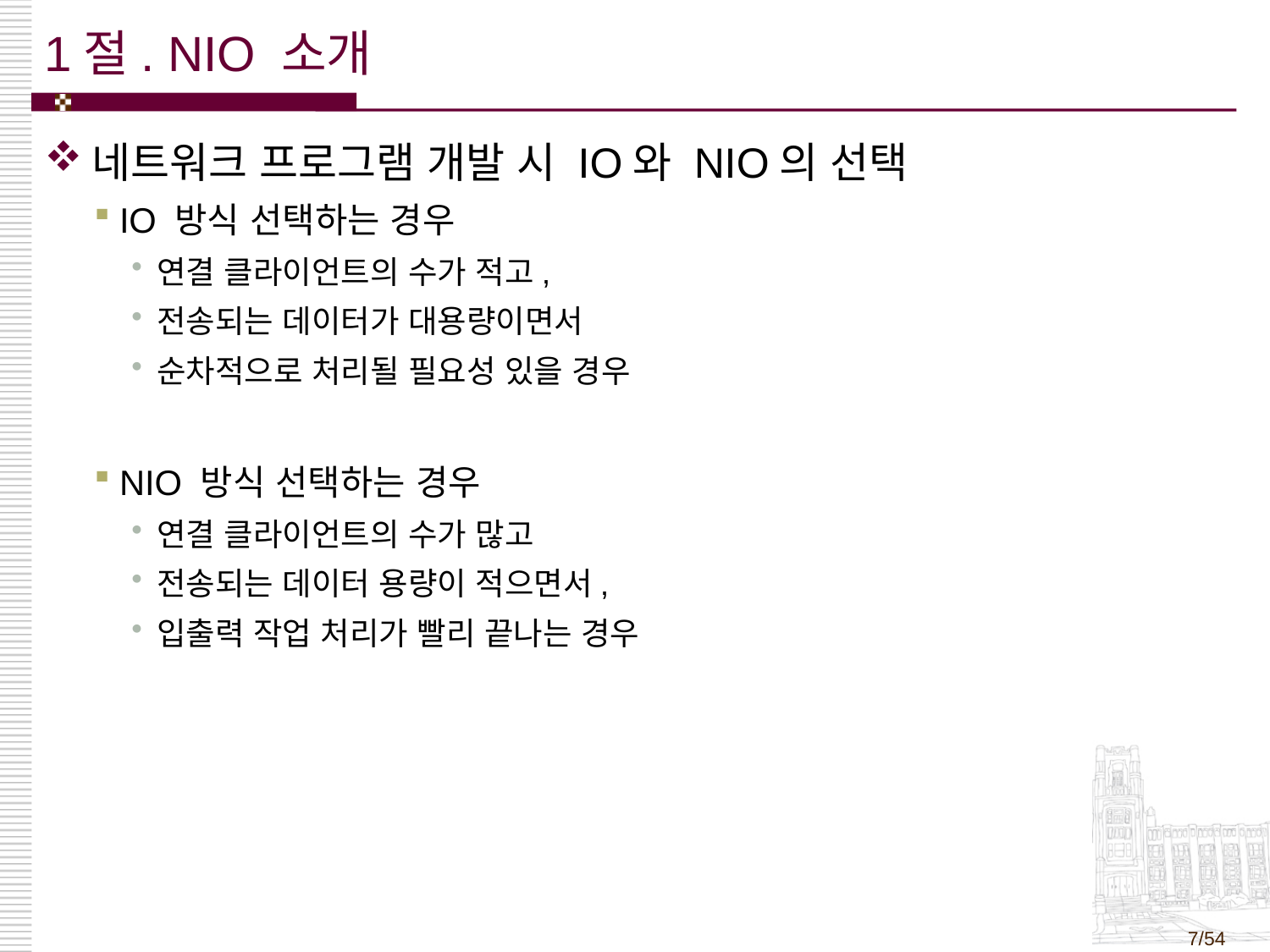

# 1절. NIO 소개
네트워크 프로그램 개발 시 IO와 NIO의 선택
IO 방식 선택하는 경우
연결 클라이언트의 수가 적고,
전송되는 데이터가 대용량이면서
순차적으로 처리될 필요성 있을 경우

NIO 방식 선택하는 경우
연결 클라이언트의 수가 많고
전송되는 데이터 용량이 적으면서,
입출력 작업 처리가 빨리 끝나는 경우